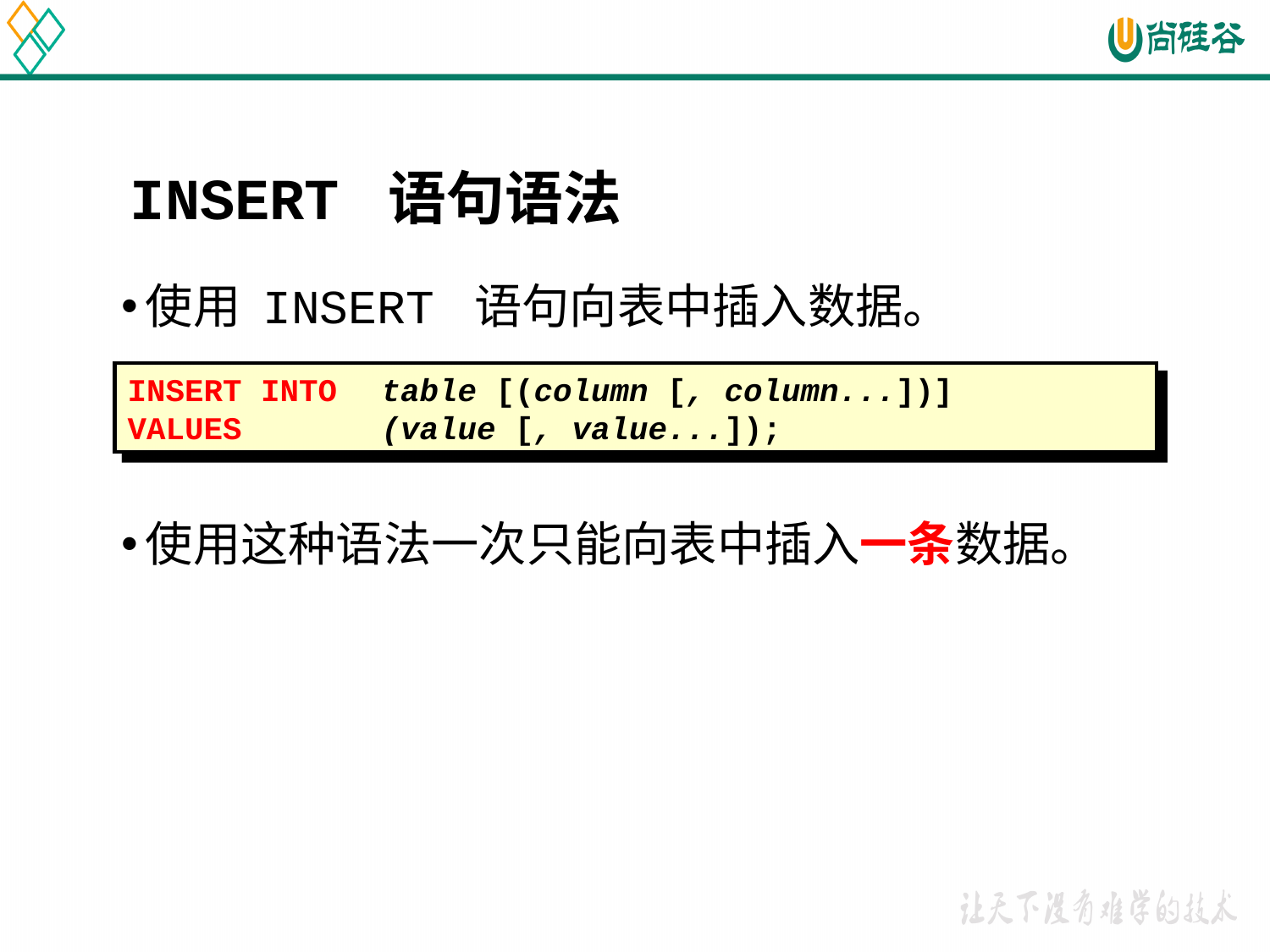

INSERT 语句语法
使用 INSERT 语句向表中插入数据。

使用这种语法一次只能向表中插入一条数据。
INSERT INTO	table [(column [, column...])]
VALUES		(value [, value...]);